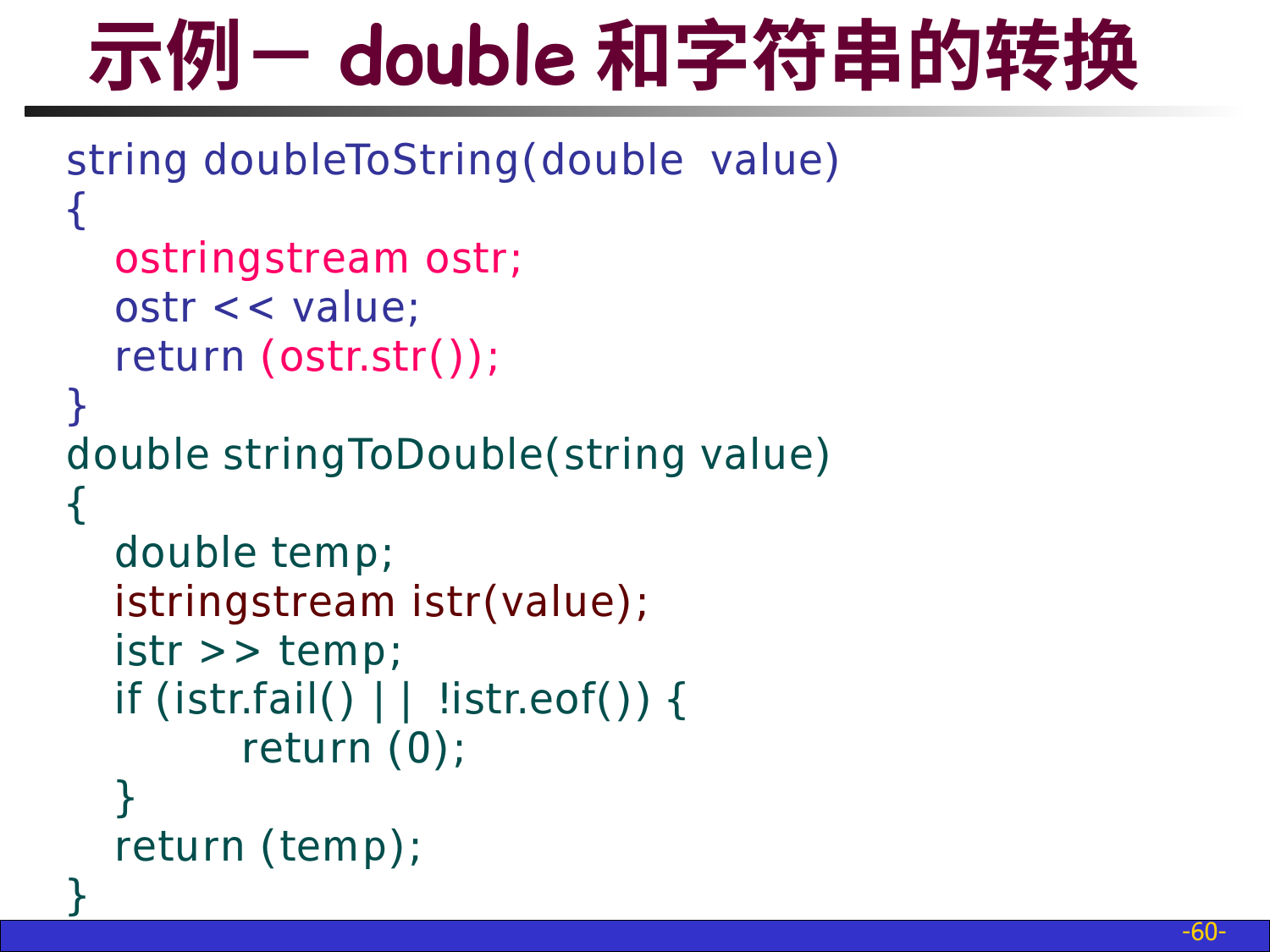

# 示例－double和字符串的转换
string doubleToString(double  value)
{
	ostringstream ostr;
	ostr << value;
	return (ostr.str());
}
double stringToDouble(string value)
{
	double temp;
	istringstream istr(value);
	istr >> temp;
	if (istr.fail() || !istr.eof()) {
		return (0);
	}
	return (temp);
}

-60-